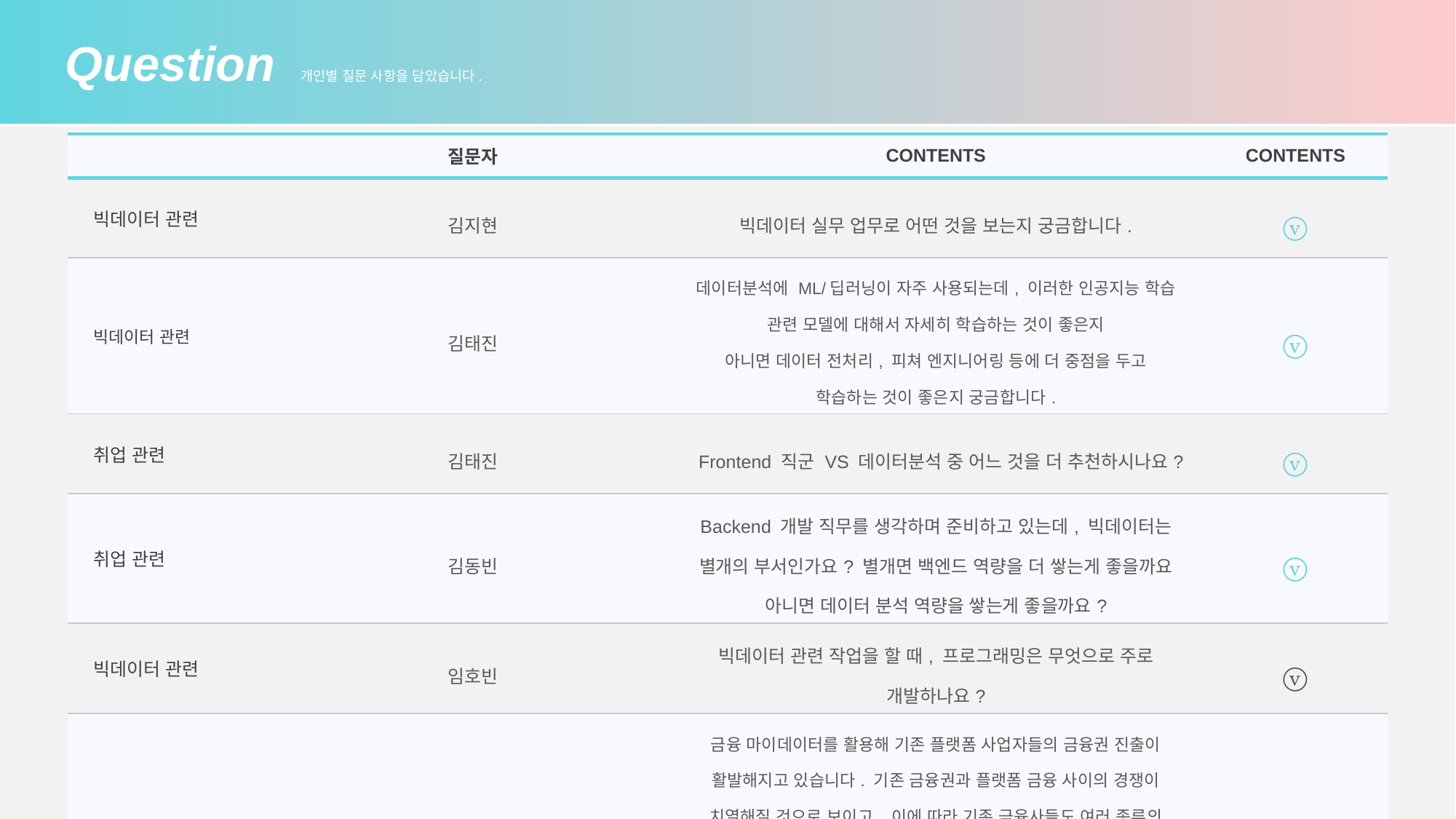

Question 개인별 질문 사항을 담았습니다.
|  | 질문자 | CONTENTS | CONTENTS |
| --- | --- | --- | --- |
| 빅데이터 관련 | 김지현 | 빅데이터 실무 업무로 어떤 것을 보는지 궁금합니다. | ⓥ |
| 빅데이터 관련 | 김태진 | 데이터분석에 ML/딥러닝이 자주 사용되는데, 이러한 인공지능 학습 관련 모델에 대해서 자세히 학습하는 것이 좋은지 아니면 데이터 전처리, 피쳐 엔지니어링 등에 더 중점을 두고 학습하는 것이 좋은지 궁금합니다. | ⓥ |
| 취업 관련 | 김태진 | Frontend 직군 VS 데이터분석 중 어느 것을 더 추천하시나요? | ⓥ |
| 취업 관련 | 김동빈 | Backend 개발 직무를 생각하며 준비하고 있는데, 빅데이터는 별개의 부서인가요? 별개면 백엔드 역량을 더 쌓는게 좋을까요 아니면 데이터 분석 역량을 쌓는게 좋을까요? | ⓥ |
| 빅데이터 관련 | 임호빈 | 빅데이터 관련 작업을 할 때, 프로그래밍은 무엇으로 주로 개발하나요? | ⓥ |
| 산업 동향 | 장민호 | 금융 마이데이터를 활용해 기존 플랫폼 사업자들의 금융권 진출이 활발해지고 있습니다. 기존 금융권과 플랫폼 금융 사이의 경쟁이 치열해질 것으로 보이고, 이에 따라 기존 금융사들도 여러 종류의 마이데이터와 AI 기술을 통해 새로운 서비스를 준비하고 있는 것으로 알고 있습니다. 신한DS에서는 현재 어떤 서비스를 연구하고 계시고, 또 유사 경쟁사들에 비해 신한DS가 가지는 차별점이 궁금합니다. | ⓥ |